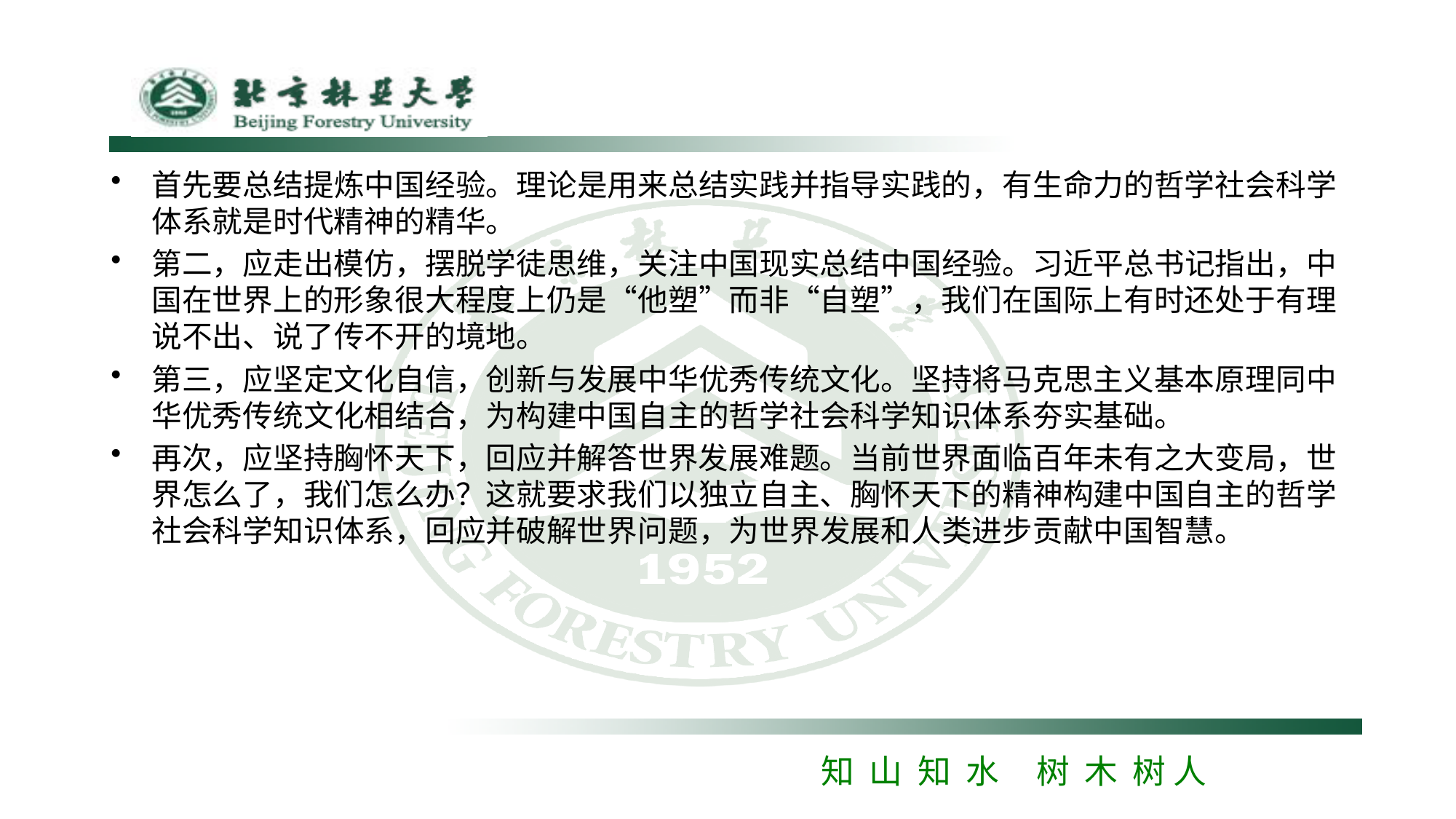

#
首先要总结提炼中国经验。理论是用来总结实践并指导实践的，有生命力的哲学社会科学体系就是时代精神的精华。
第二，应走出模仿，摆脱学徒思维，关注中国现实总结中国经验。习近平总书记指出，中国在世界上的形象很大程度上仍是“他塑”而非“自塑”，我们在国际上有时还处于有理说不出、说了传不开的境地。
第三，应坚定文化自信，创新与发展中华优秀传统文化。坚持将马克思主义基本原理同中华优秀传统文化相结合，为构建中国自主的哲学社会科学知识体系夯实基础。
再次，应坚持胸怀天下，回应并解答世界发展难题。当前世界面临百年未有之大变局，世界怎么了，我们怎么办？这就要求我们以独立自主、胸怀天下的精神构建中国自主的哲学社会科学知识体系，回应并破解世界问题，为世界发展和人类进步贡献中国智慧。